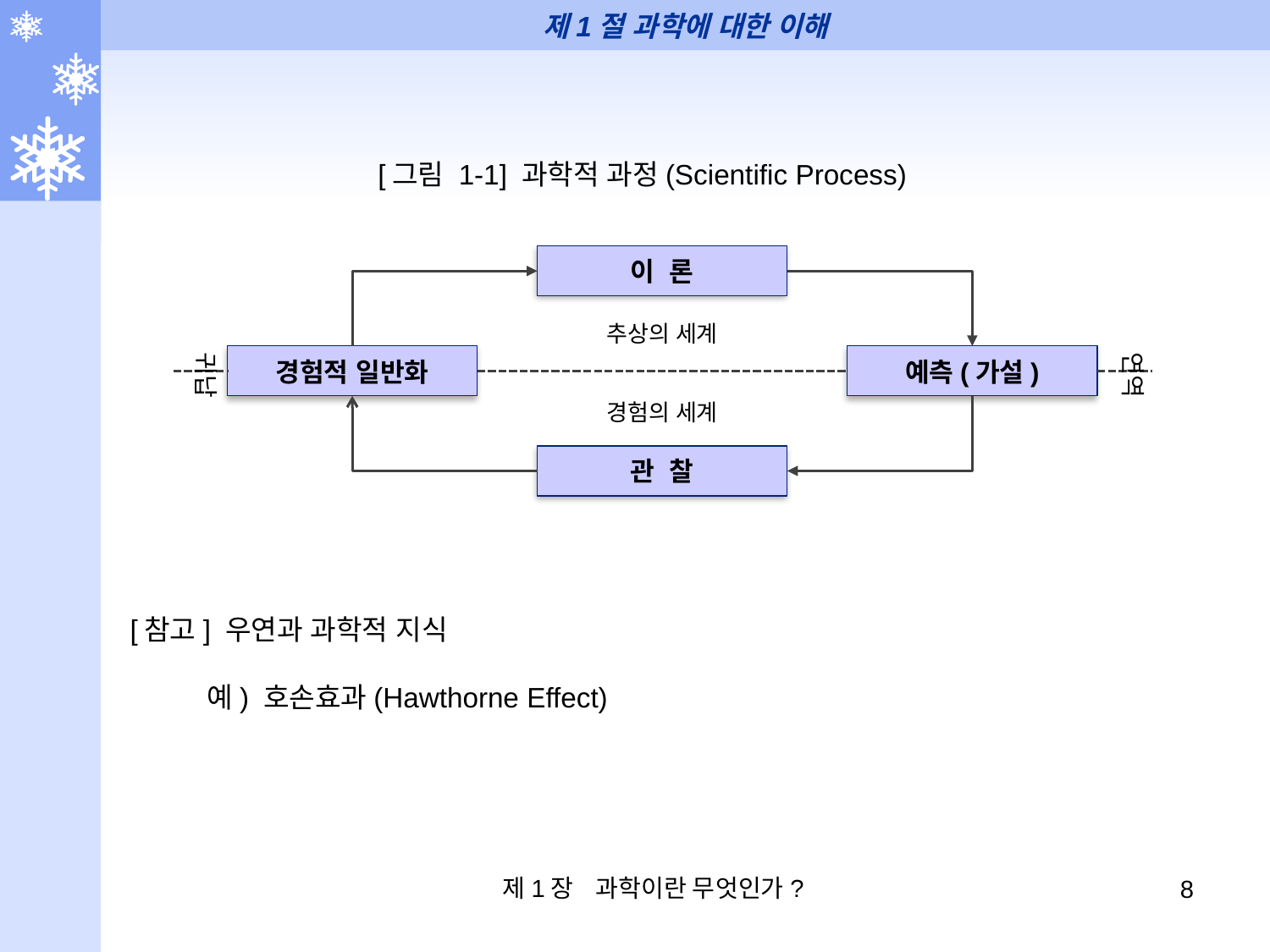

제1절 과학에 대한 이해
[그림 1-1] 과학적 과정(Scientific Process)
이  론
추상의 세계
귀납
연역
경험적 일반화
예측(가설)
경험의 세계
관  찰
[참고] 우연과 과학적 지식

         예) 호손효과(Hawthorne Effect)
제1장    과학이란 무엇인가?
8